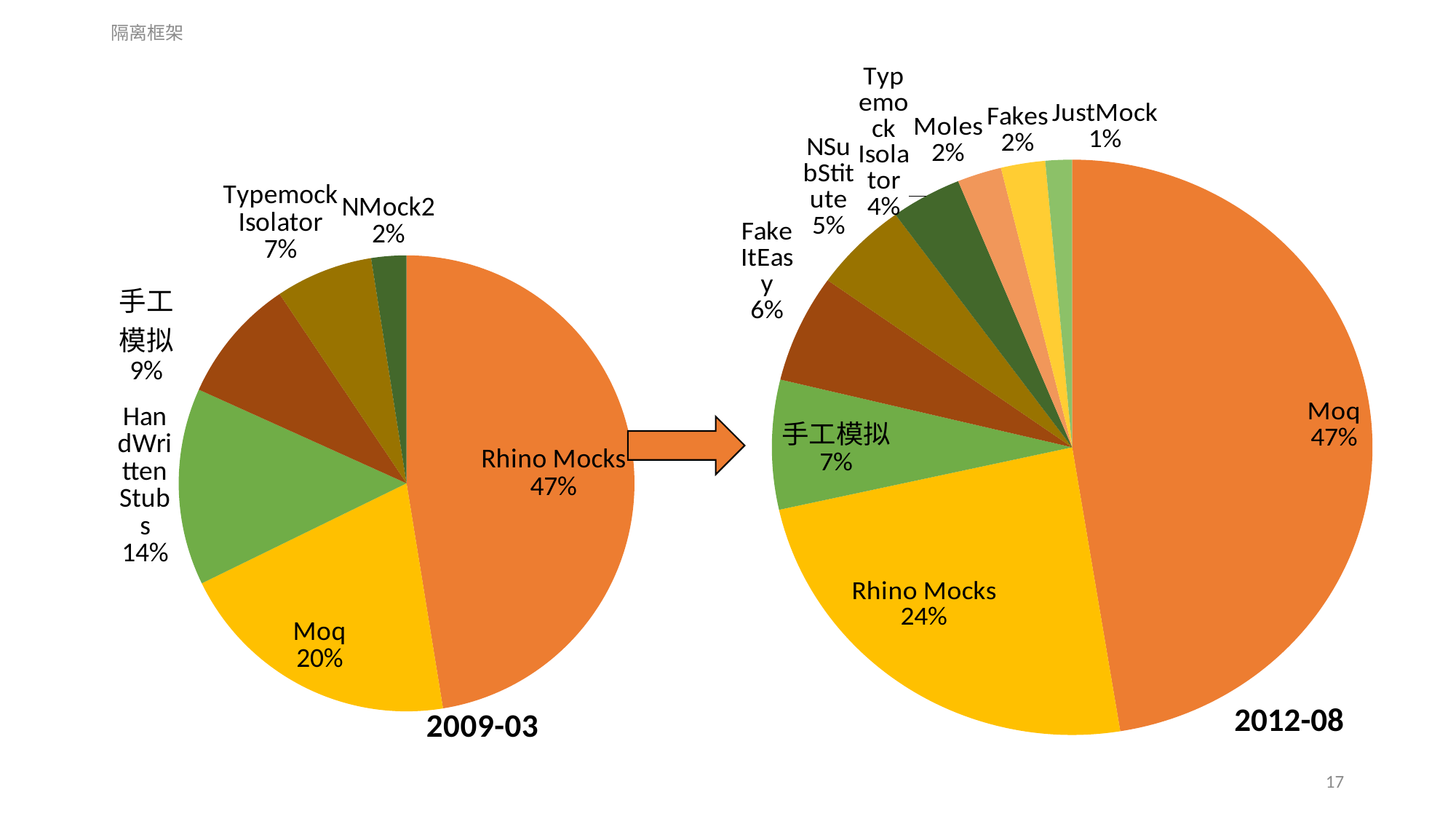

隔离框架

### Chart

| Category |  |
|---|---|
| Moq | 398.0 |
| Rhino Mocks | 202.0 |
| 手工模拟 | 61.0 |
| FakeItEasy | 51.0 |
| NSubStitute | 43.0 |
| Typemock Isolator | 32.0 |
| Moles | 20.0 |
| Fakes | 20.0 |
| JustMock | 12.0 |

### Chart: 2009-03

| Category | 投票数 |
|---|---|
| Rhino Mocks | 343.0 |
| Moq | 147.0 |
| HandWritten Stubs | 101.0 |
| 手工模拟 | 64.0 |
| Typemock Isolator | 50.0 |
| NMock2 | 18.0 |
2012-08
17